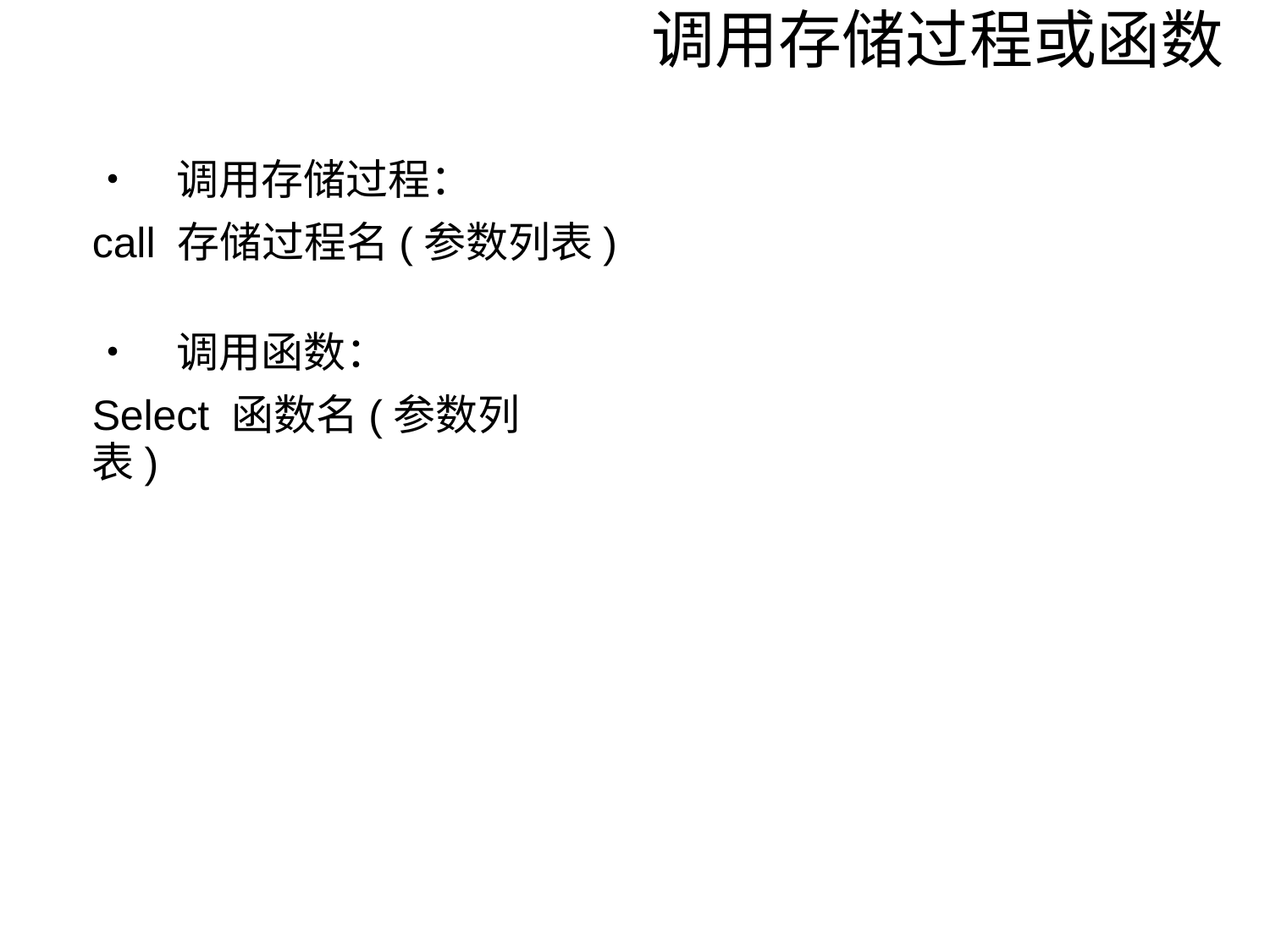

调用存储过程或函数
• 调用存储过程：
call 存储过程名(参数列表)
• 调用函数：
Select 函数名(参数列表)